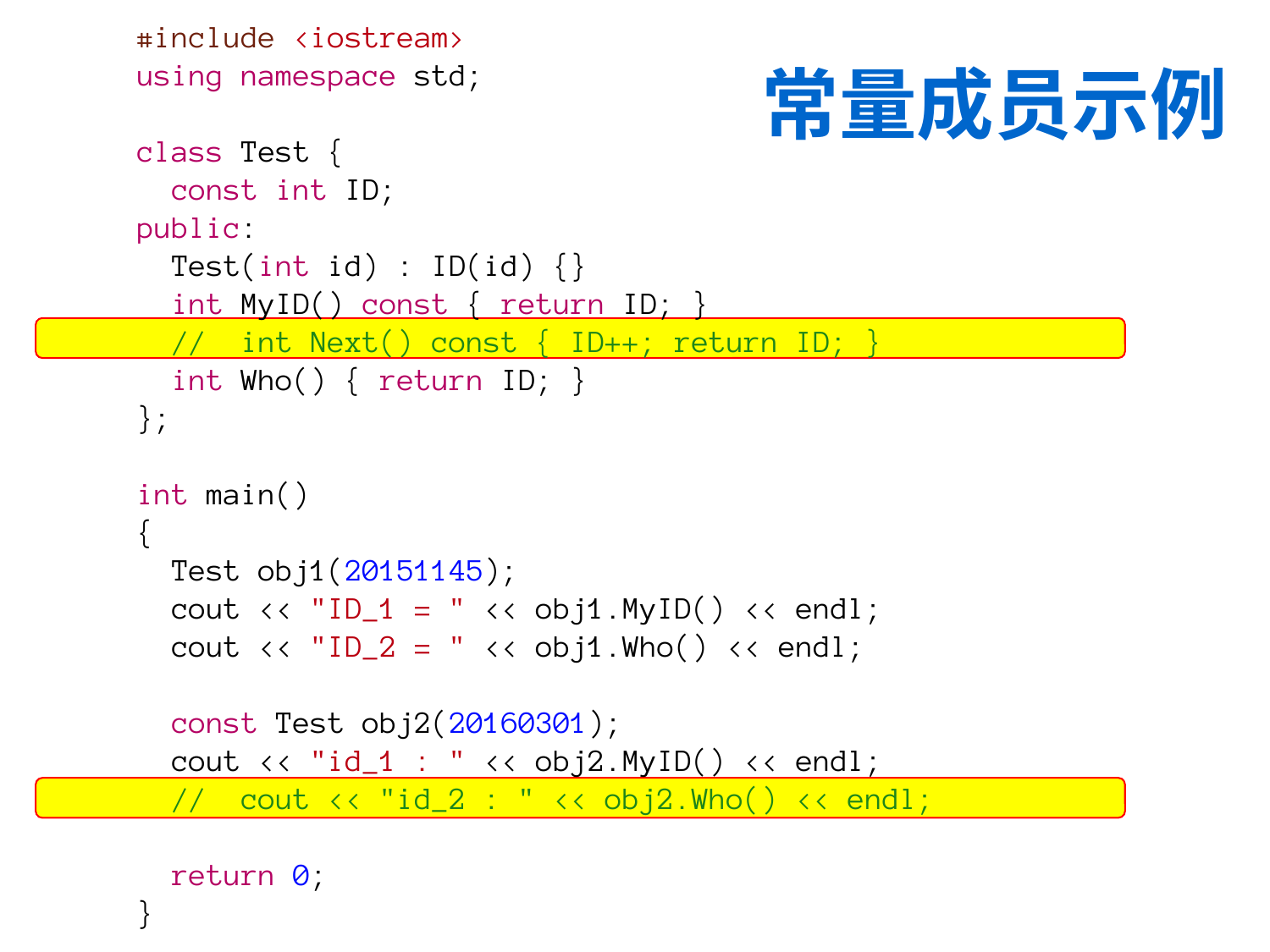

#include <iostream>
using namespace std;

class Test {
  const int ID;
public:
  Test(int id) : ID(id) {}
  int MyID() const { return ID; }
  //  int Next() const { ID++; return ID; }
  int Who() { return ID; }
};

int main()
{
  Test obj1(20151145);
  cout << "ID_1 = " << obj1.MyID() << endl;
  cout << "ID_2 = " << obj1.Who() << endl;

  const Test obj2(20160301);
  cout << "id_1 : " << obj2.MyID() << endl;
  //  cout << "id_2 : " << obj2.Who() << endl;

  return 0;
}
# 常量成员示例